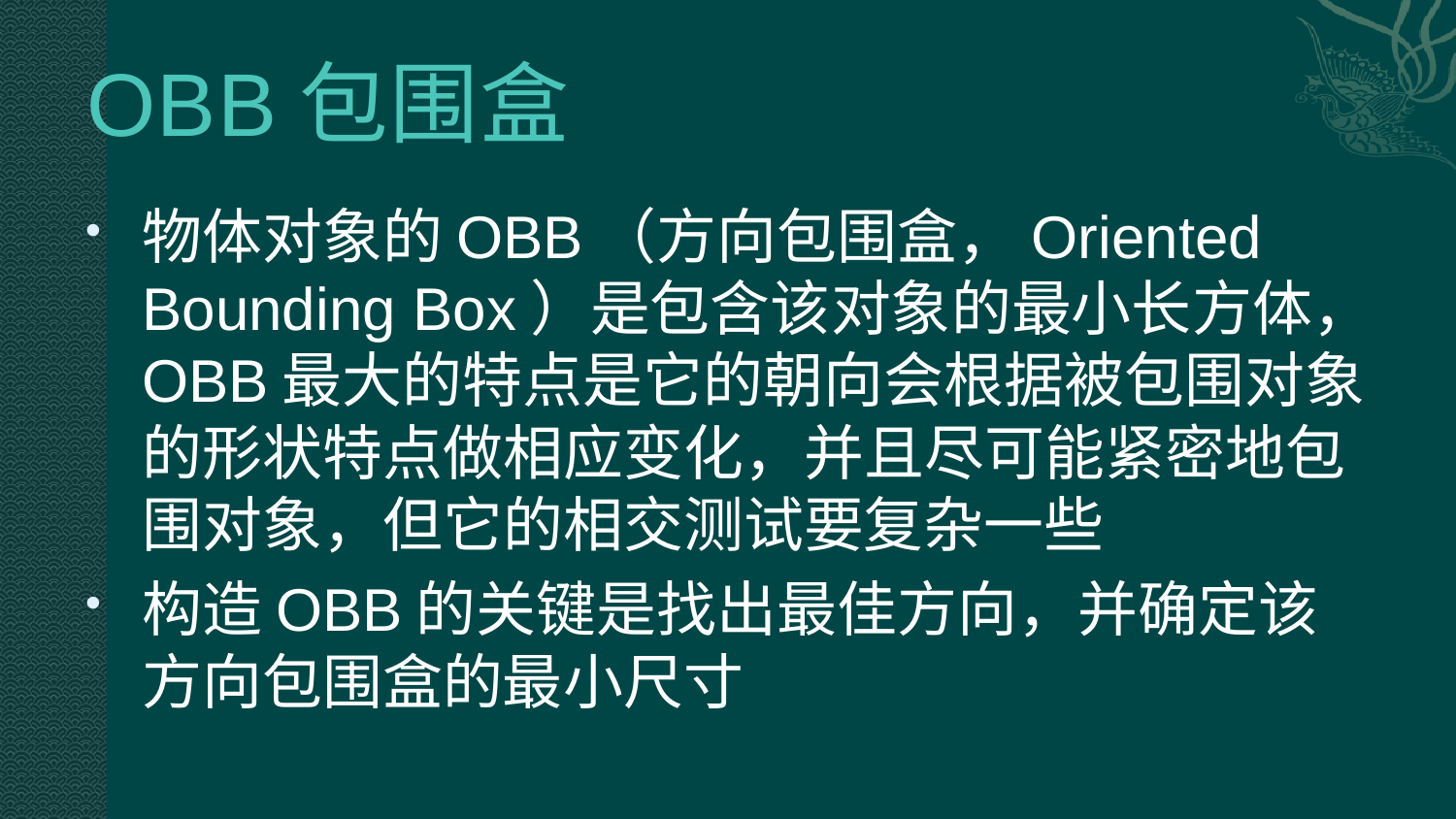

# OBB包围盒
物体对象的OBB（方向包围盒，Oriented Bounding Box）是包含该对象的最小长方体，OBB最大的特点是它的朝向会根据被包围对象的形状特点做相应变化，并且尽可能紧密地包围对象，但它的相交测试要复杂一些
构造OBB的关键是找出最佳方向，并确定该方向包围盒的最小尺寸